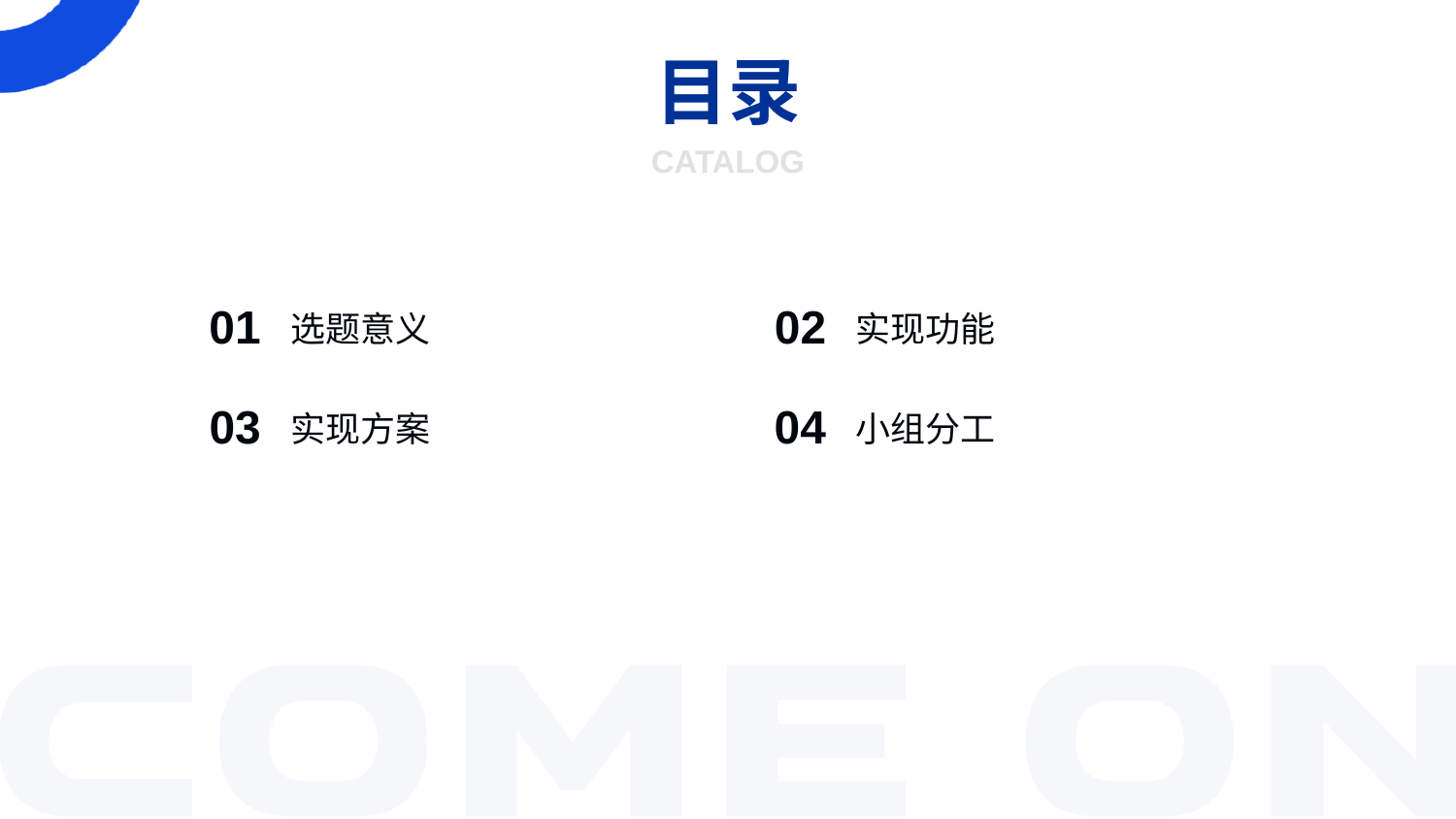

目录
CATALOG
01
02
选题意义
实现功能
04
03
小组分工
实现方案